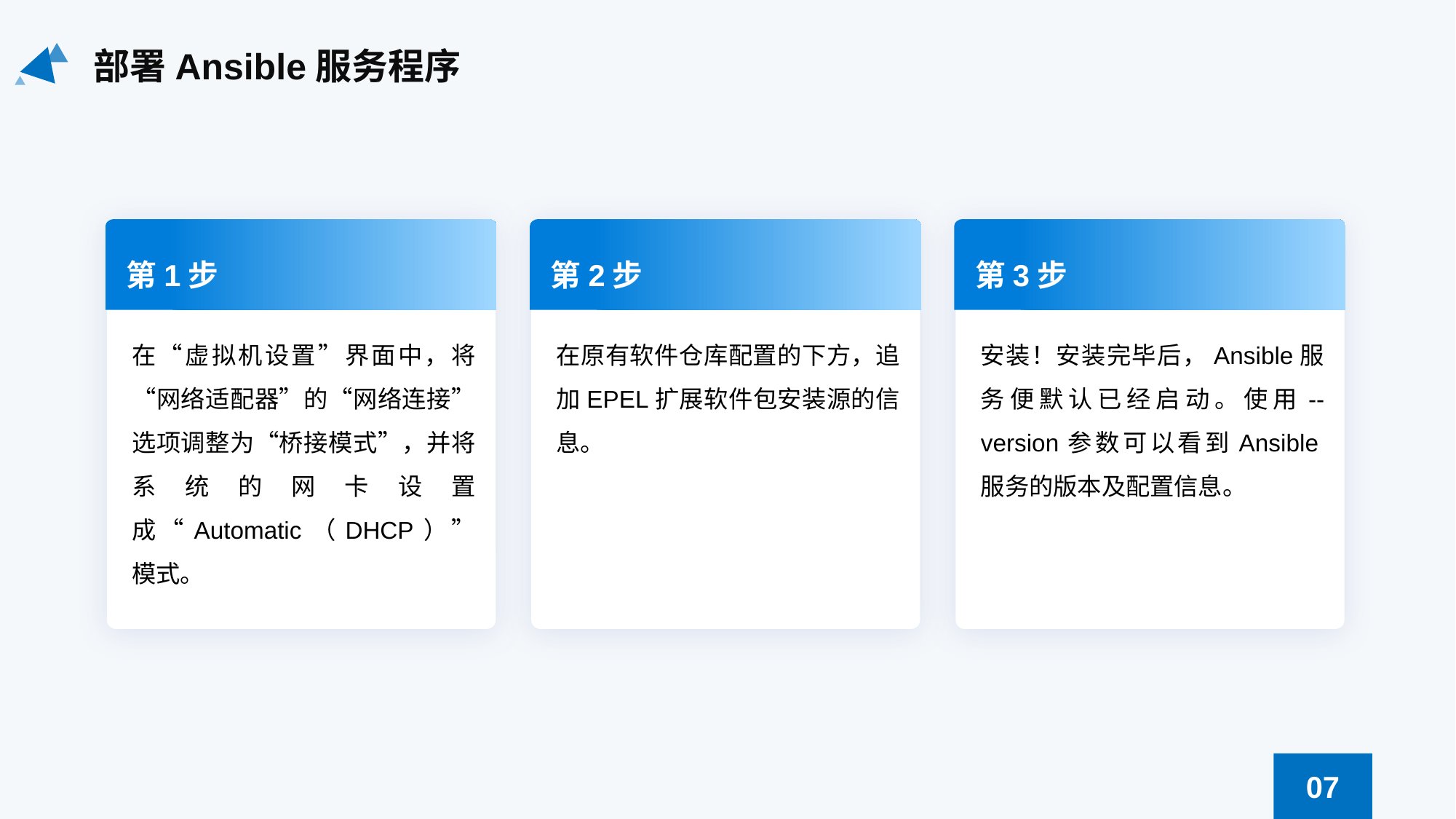

部署Ansible服务程序

第1步
在“虚拟机设置”界面中，将“网络适配器”的“网络连接”选项调整为“桥接模式”，并将系统的网卡设置成“Automatic（DHCP）”模式。

第2步
在原有软件仓库配置的下方，追加EPEL扩展软件包安装源的信息。

第3步
安装！安装完毕后，Ansible服务便默认已经启动。使用--version参数可以看到Ansible服务的版本及配置信息。

07